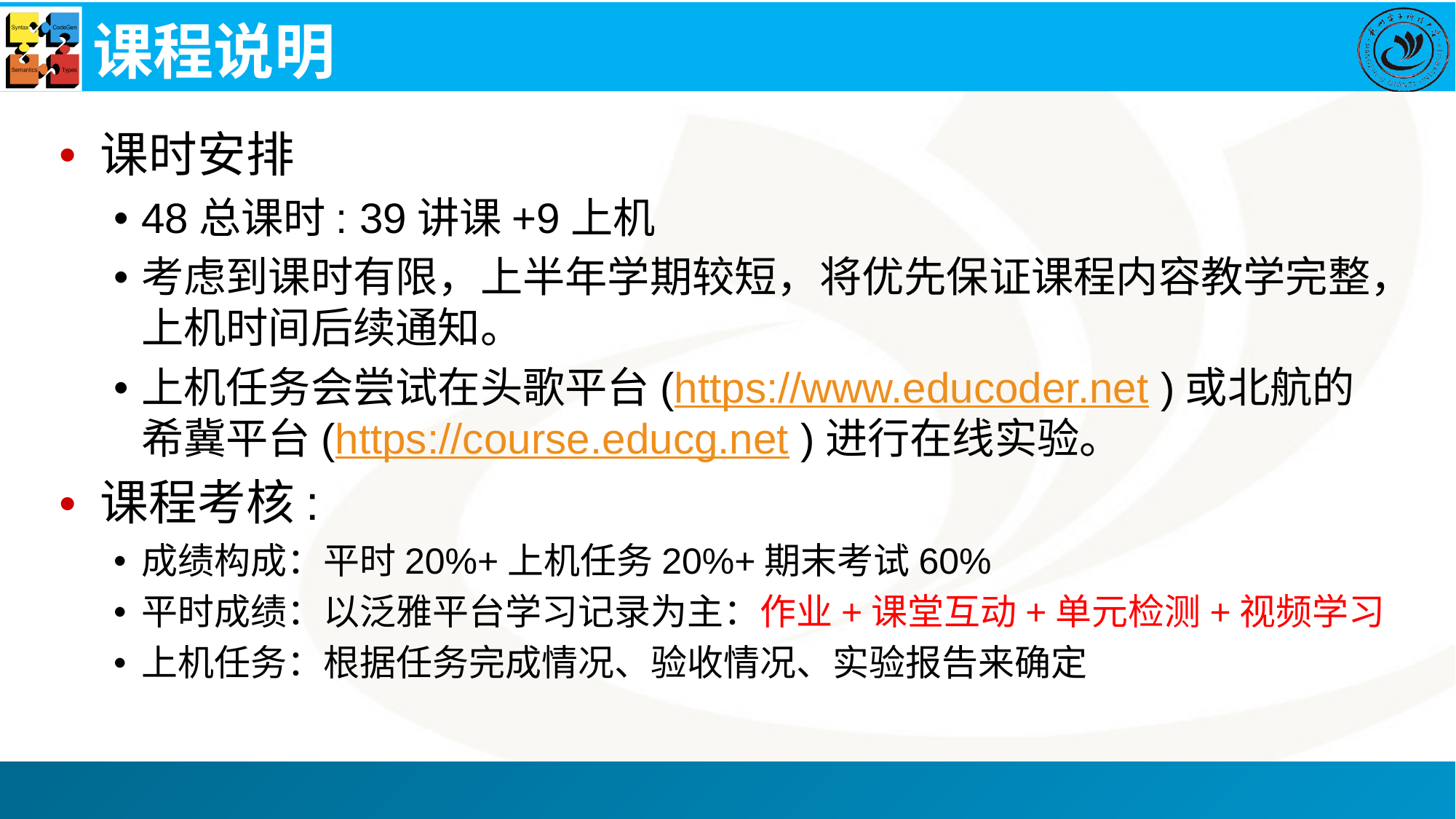

# 课程说明
课时安排
48总课时: 39讲课+9上机
考虑到课时有限，上半年学期较短，将优先保证课程内容教学完整，上机时间后续通知。
上机任务会尝试在头歌平台(https://www.educoder.net )或北航的希冀平台(https://course.educg.net )进行在线实验。
课程考核:
成绩构成：平时20%+上机任务20%+期末考试60%
平时成绩：以泛雅平台学习记录为主：作业+课堂互动+单元检测+视频学习
上机任务：根据任务完成情况、验收情况、实验报告来确定
4